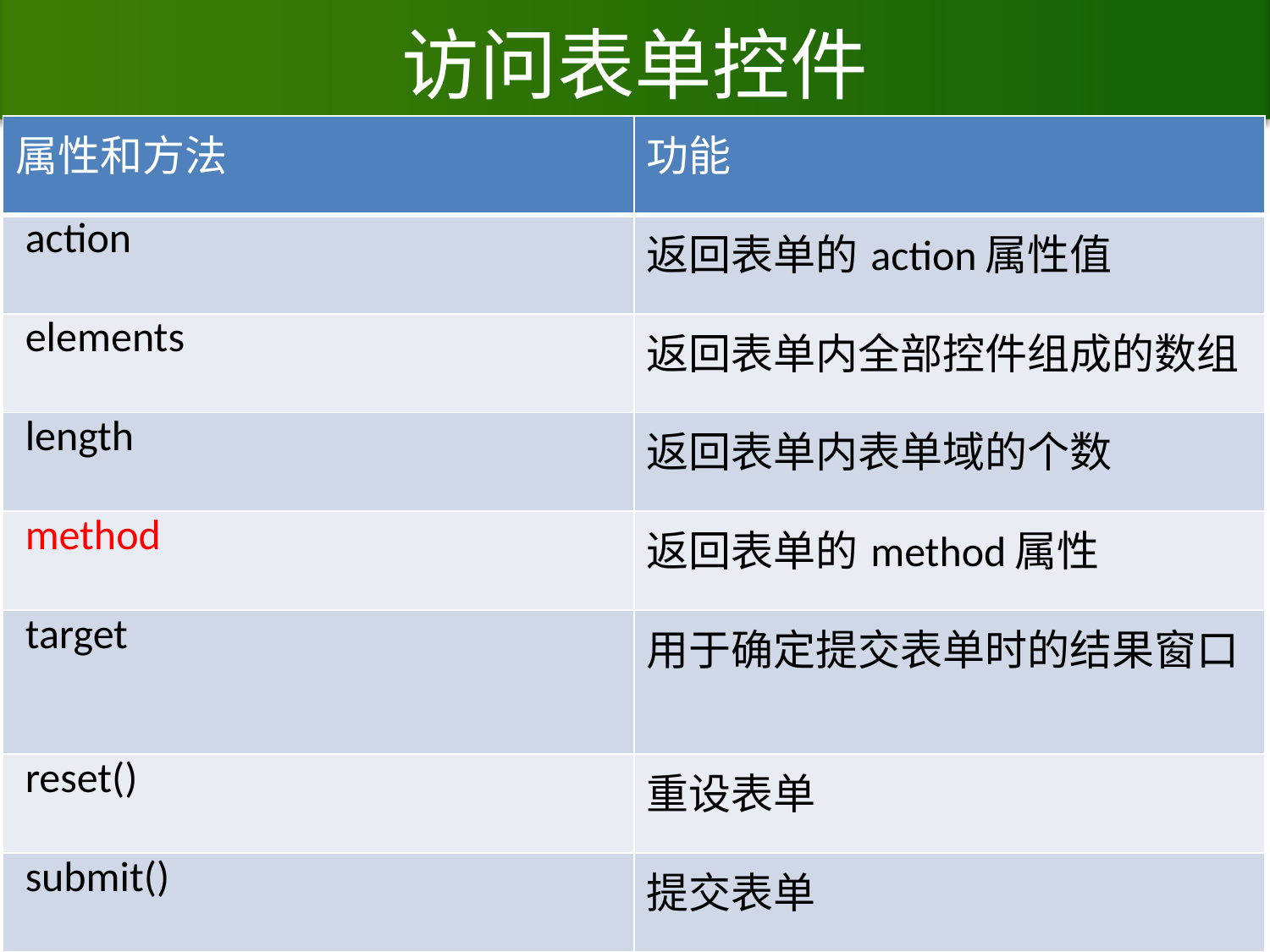

# 访问表单控件
| 属性和方法 | 功能 |
| --- | --- |
| action | 返回表单的action属性值 |
| elements | 返回表单内全部控件组成的数组 |
| length | 返回表单内表单域的个数 |
| method | 返回表单的method属性 |
| target | 用于确定提交表单时的结果窗口 |
| reset() | 重设表单 |
| submit() | 提交表单 |